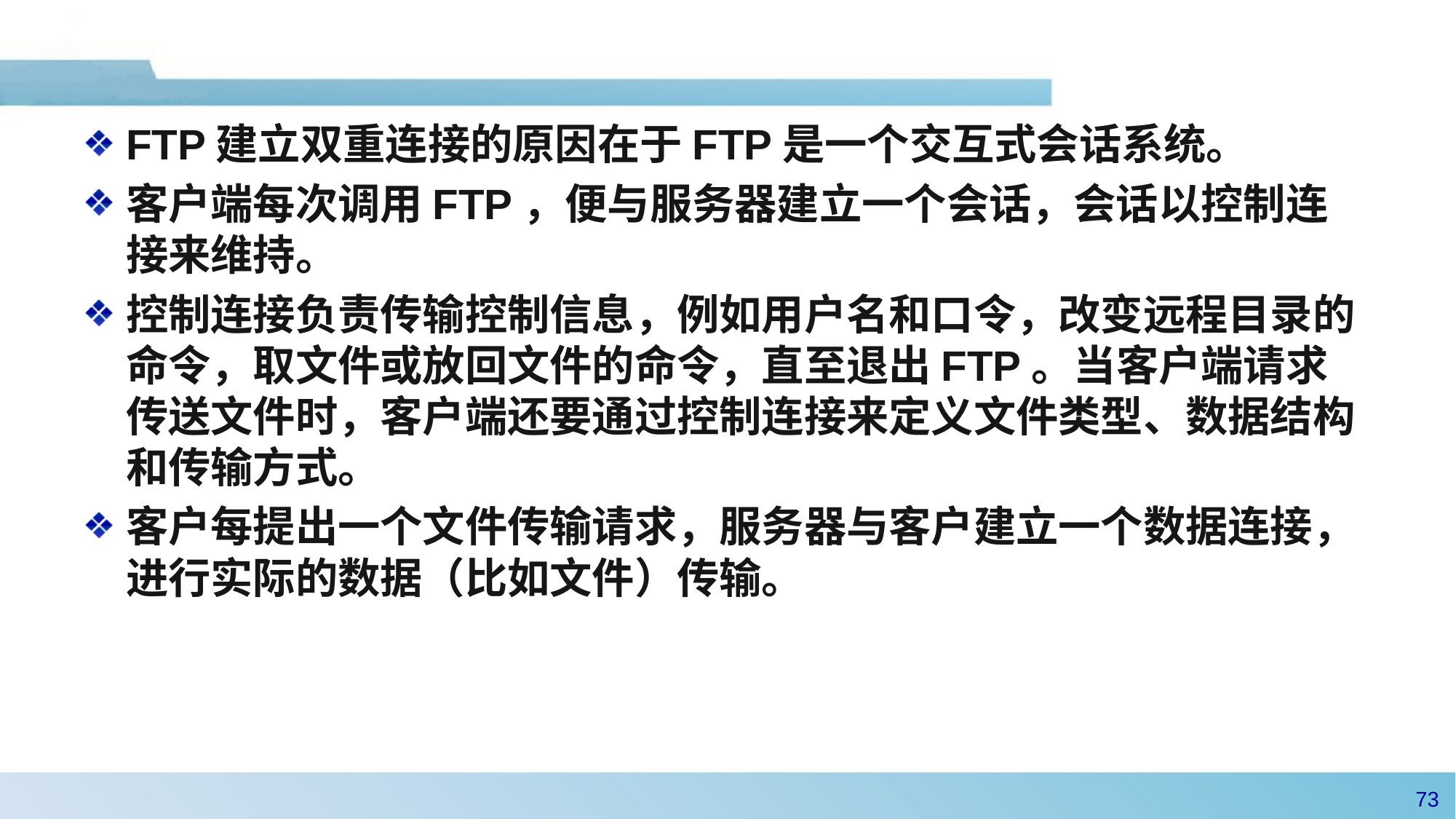

FTP建立双重连接的原因在于FTP是一个交互式会话系统。
客户端每次调用FTP，便与服务器建立一个会话，会话以控制连接来维持。
控制连接负责传输控制信息，例如用户名和口令，改变远程目录的命令，取文件或放回文件的命令，直至退出FTP。当客户端请求传送文件时，客户端还要通过控制连接来定义文件类型、数据结构和传输方式。
客户每提出一个文件传输请求，服务器与客户建立一个数据连接，进行实际的数据（比如文件）传输。
73